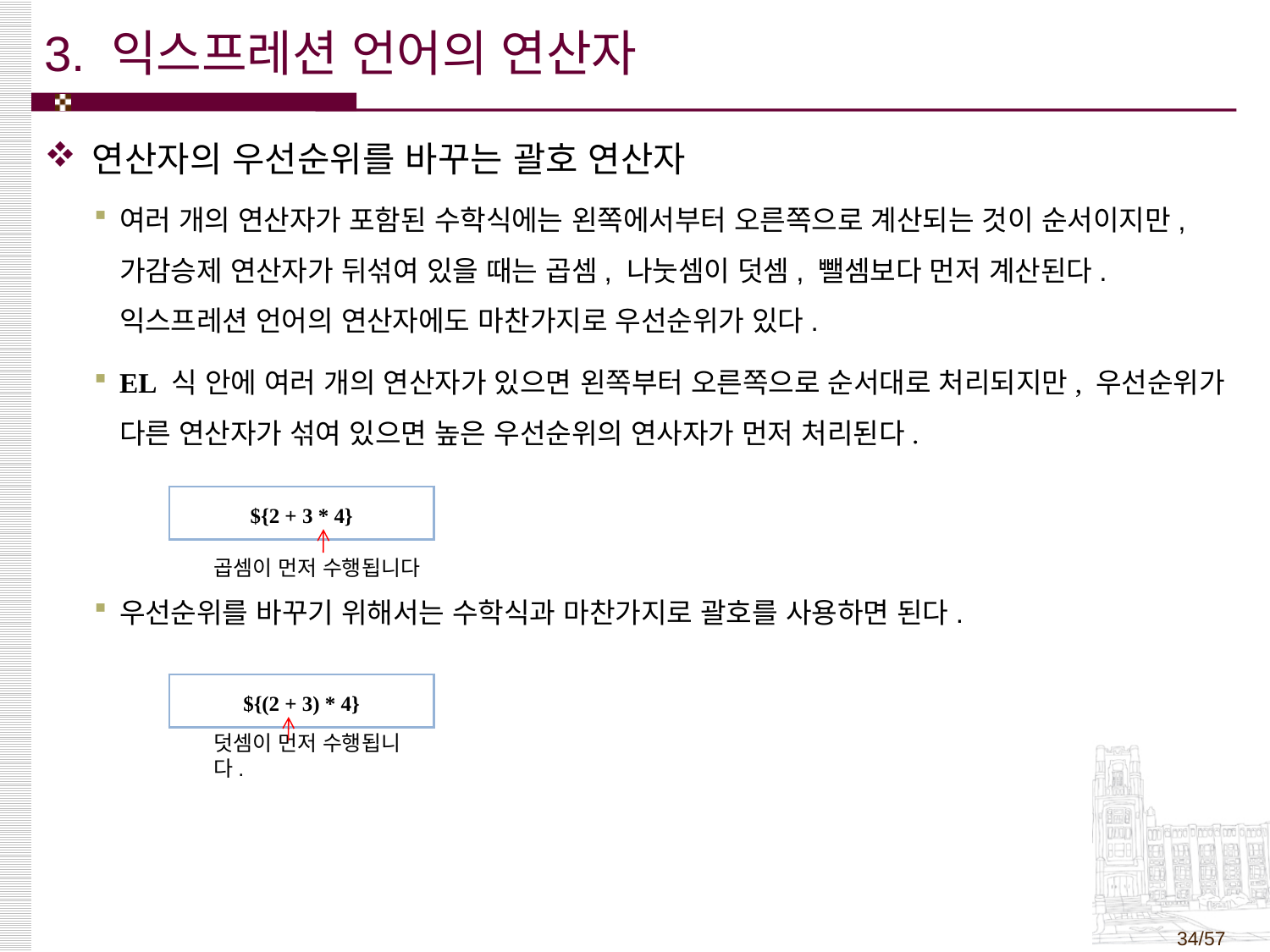

# 3. 익스프레션 언어의 연산자
연산자의 우선순위를 바꾸는 괄호 연산자
여러 개의 연산자가 포함된 수학식에는 왼쪽에서부터 오른쪽으로 계산되는 것이 순서이지만, 가감승제 연산자가 뒤섞여 있을 때는 곱셈, 나눗셈이 덧셈, 뺄셈보다 먼저 계산된다. 익스프레션 언어의 연산자에도 마찬가지로 우선순위가 있다.
EL 식 안에 여러 개의 연산자가 있으면 왼쪽부터 오른쪽으로 순서대로 처리되지만, 우선순위가 다른 연산자가 섞여 있으면 높은 우선순위의 연사자가 먼저 처리된다.

우선순위를 바꾸기 위해서는 수학식과 마찬가지로 괄호를 사용하면 된다.

| ${2 + 3 \* 4} |
| --- |
곱셈이 먼저 수행됩니다
| ${(2 + 3) \* 4} |
| --- |
덧셈이 먼저 수행됩니다.